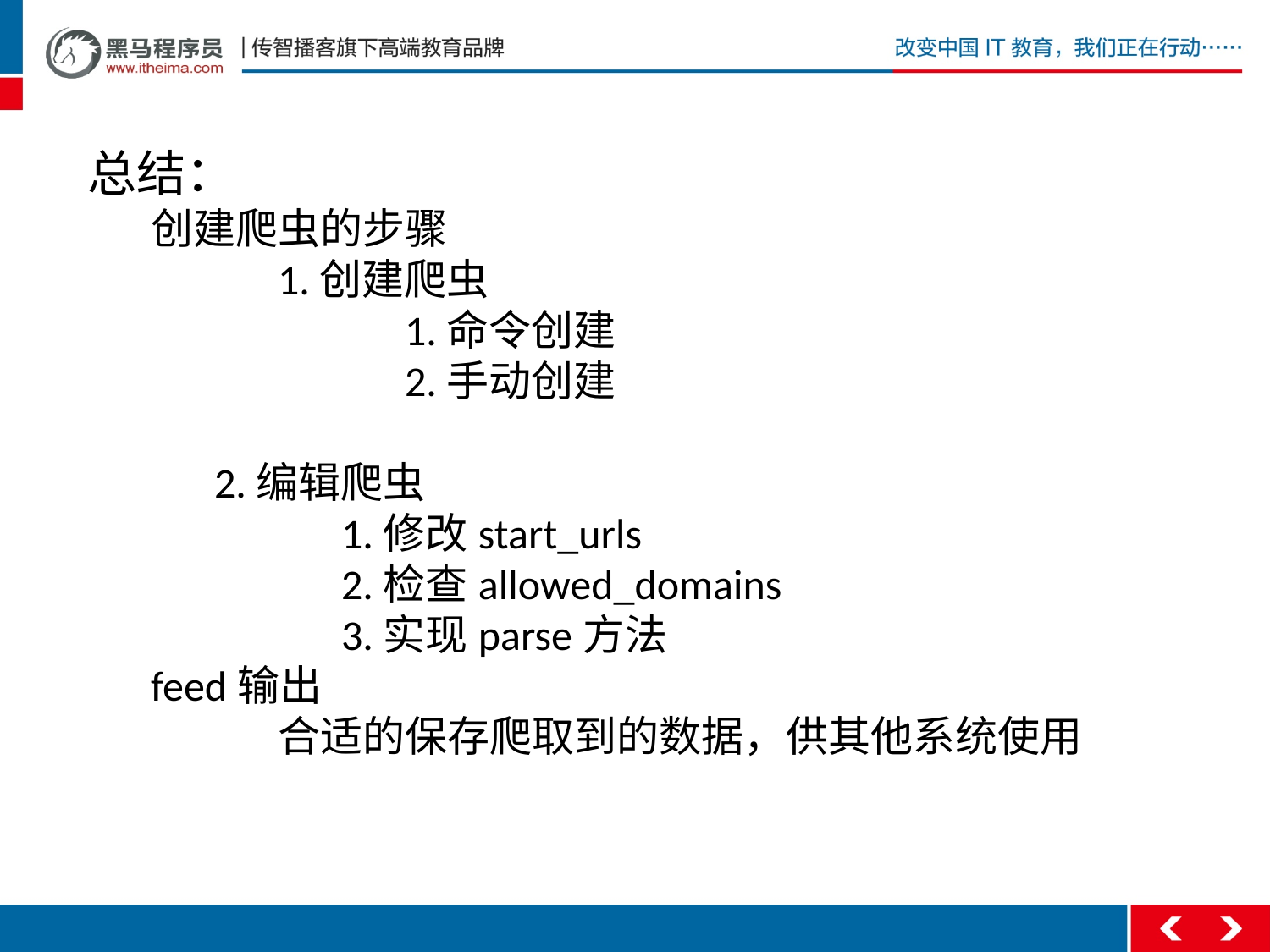

总结：
创建爬虫的步骤
	1.创建爬虫
		1.命令创建
		2.手动创建

	2.编辑爬虫
		1.修改start_urls
		2.检查allowed_domains
		3.实现parse方法
feed输出
	合适的保存爬取到的数据，供其他系统使用